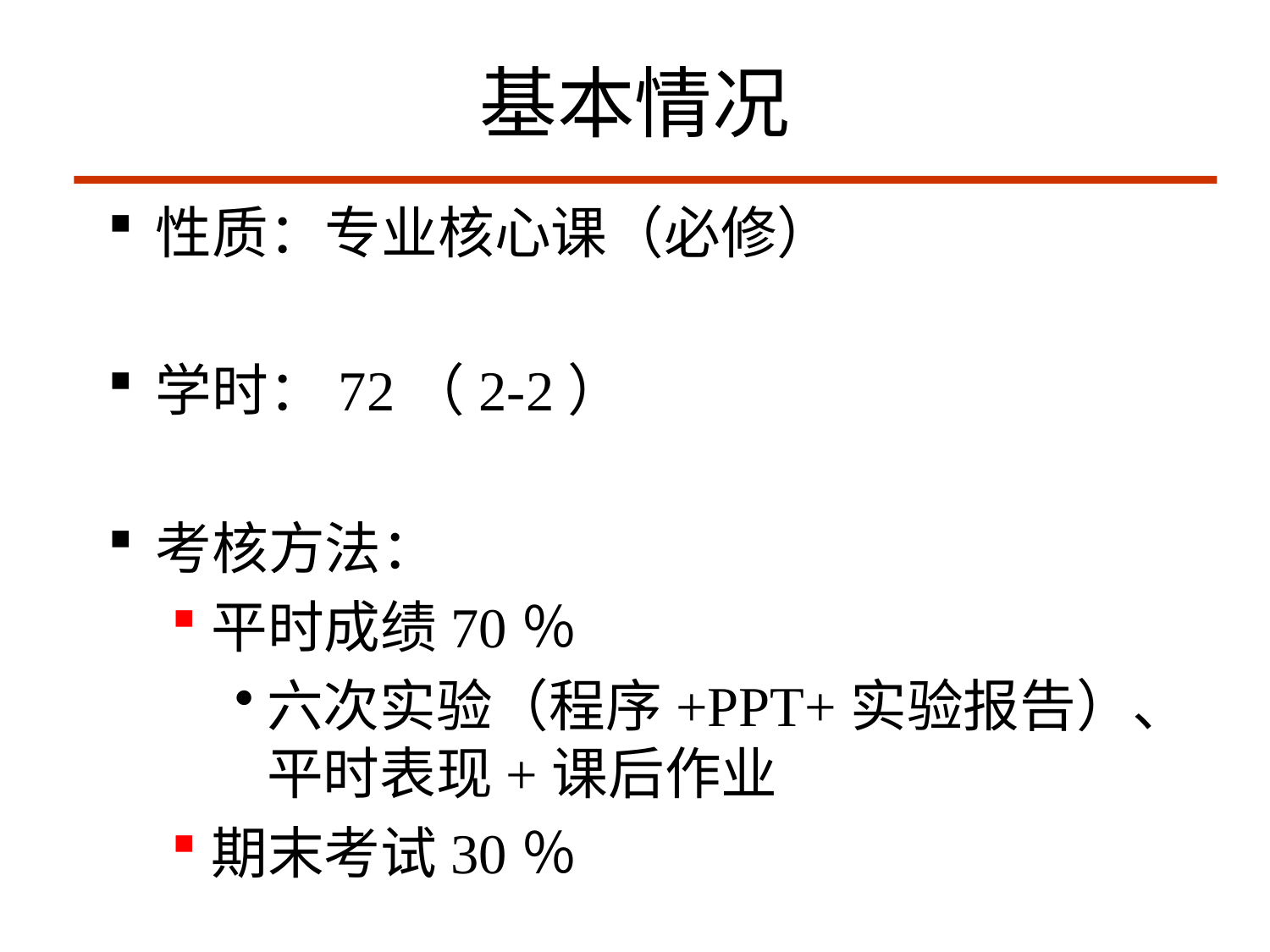

# 基本情况
性质：专业核心课（必修）

学时：72（2-2）

考核方法：
平时成绩70％
六次实验（程序+PPT+实验报告）、平时表现+课后作业
期末考试30％